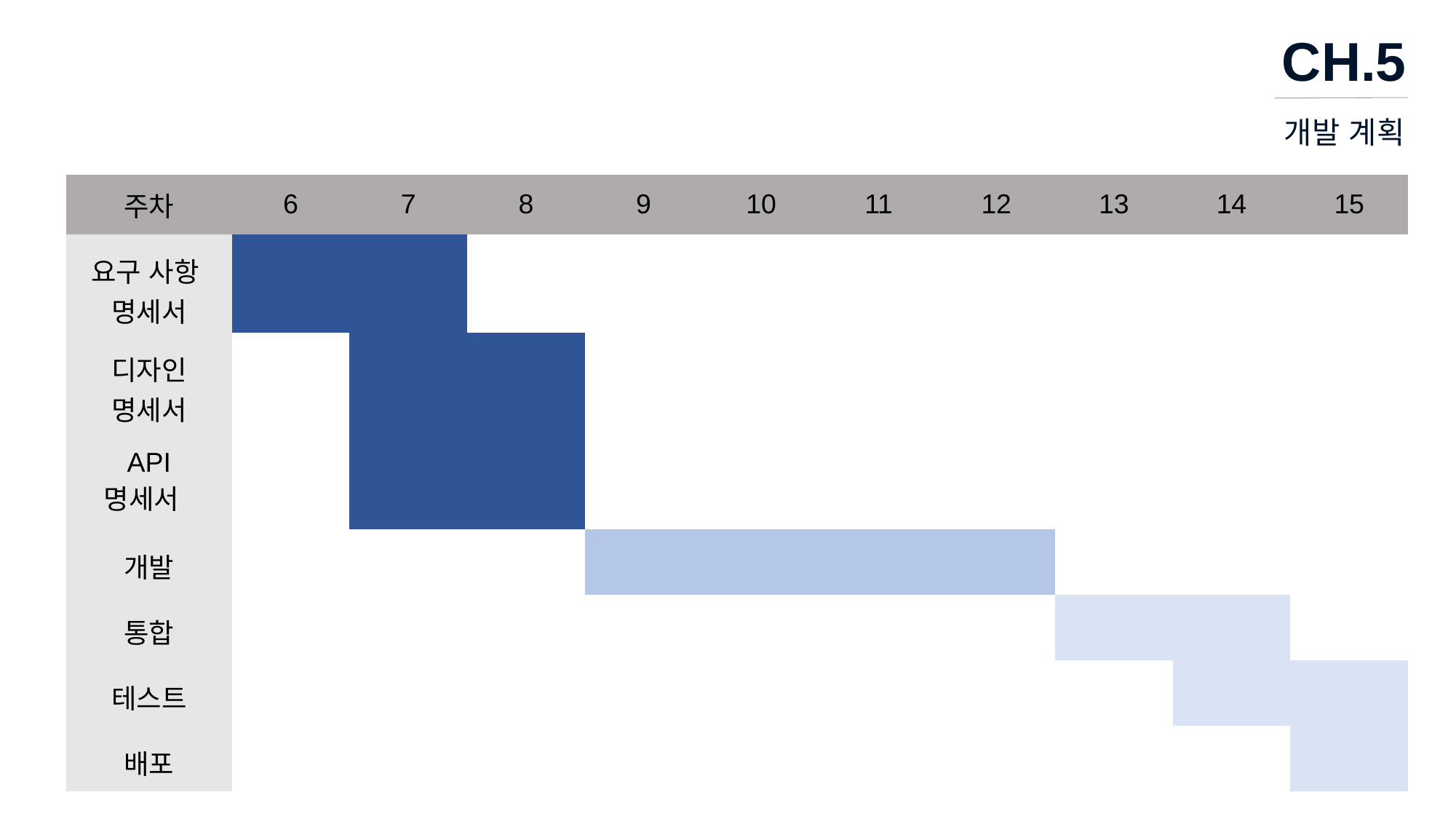

CH.5
개발 계획
| 주차 | 6 | 7 | 8 | 9 | 10 | 11 | 12 | 13 | 14 | 15 |
| --- | --- | --- | --- | --- | --- | --- | --- | --- | --- | --- |
| 요구 사항 명세서 |  |  |  |  |  |  |  |  |  |  |
| 디자인 명세서 |  |  |  |  |  |  |  |  |  |  |
| API 명세서 |  |  |  |  |  |  |  |  |  |  |
| 개발 |  |  |  |  |  |  |  |  |  |  |
| 통합 |  |  |  |  |  |  |  |  |  |  |
| 테스트 |  |  |  |  |  |  |  |  |  |  |
| 배포 |  |  |  |  |  |  |  |  |  |  |